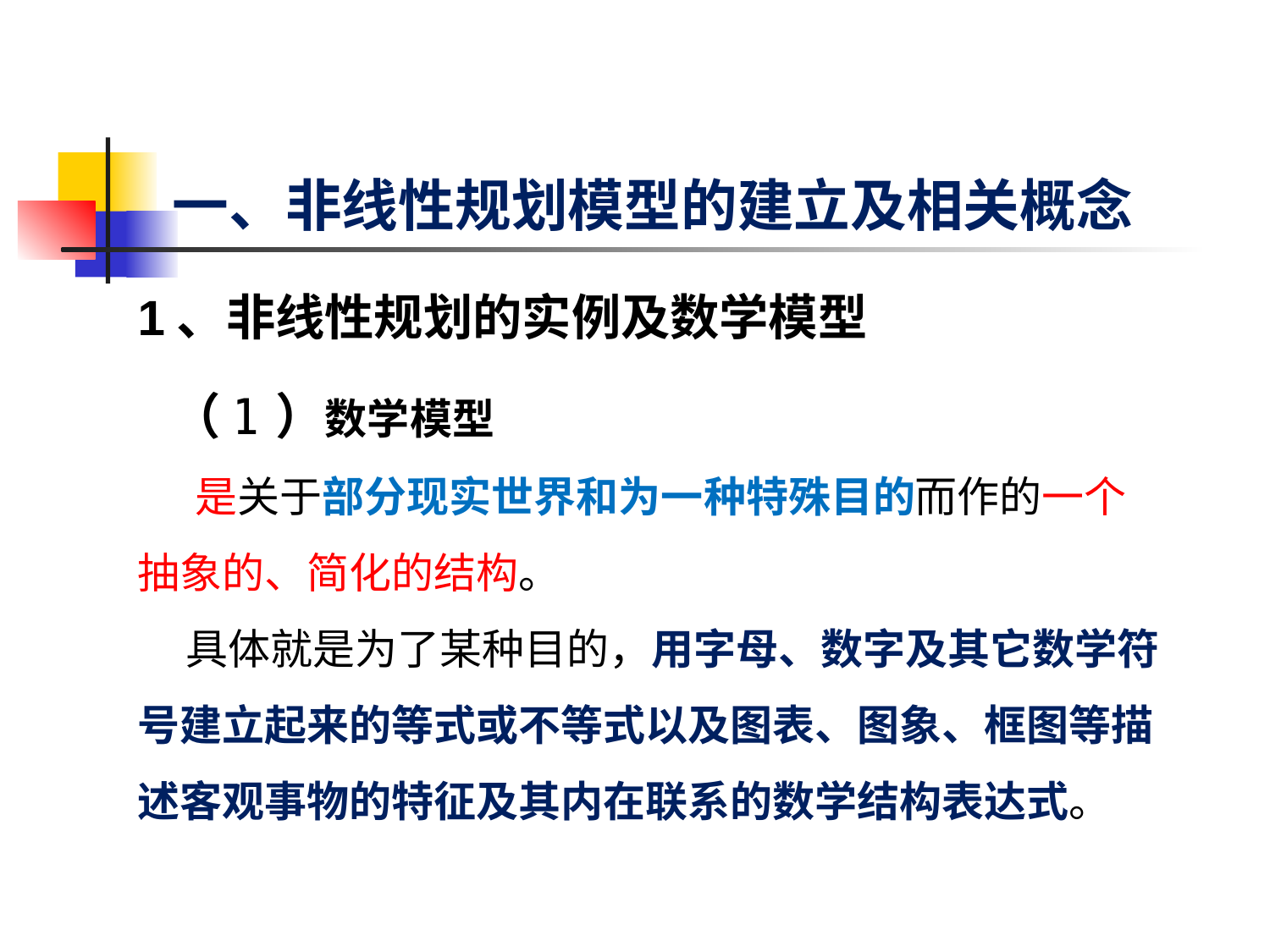

# 一、非线性规划模型的建立及相关概念
1、非线性规划的实例及数学模型
  （1）数学模型
     是关于部分现实世界和为一种特殊目的而作的一个抽象的、简化的结构。
    具体就是为了某种目的，用字母、数字及其它数学符号建立起来的等式或不等式以及图表、图象、框图等描述客观事物的特征及其内在联系的数学结构表达式。